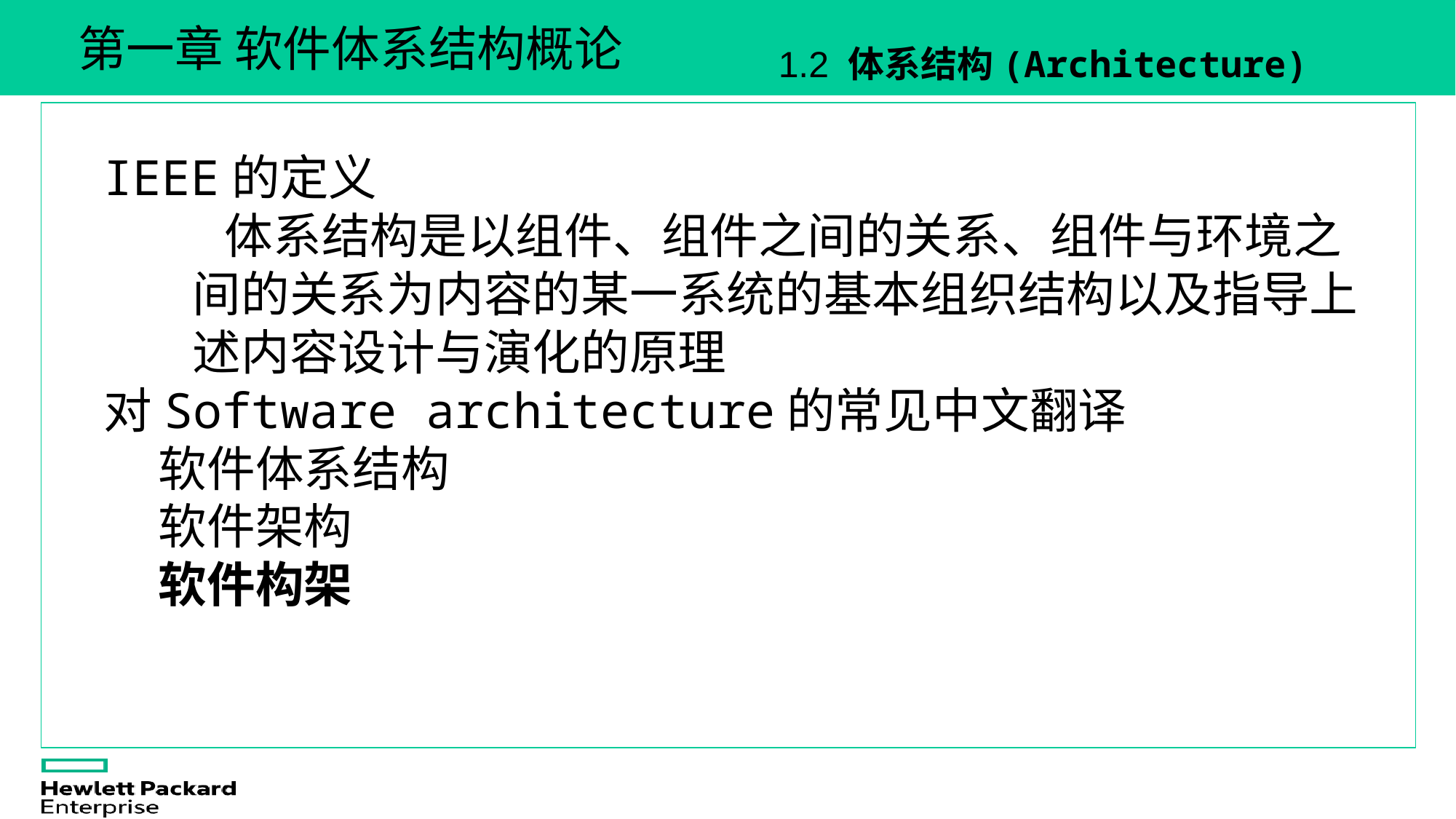

第一章 软件体系结构概论
1.2 体系结构(Architecture)

IEEE的定义
     体系结构是以组件、组件之间的关系、组件与环境之间的关系为内容的某一系统的基本组织结构以及指导上述内容设计与演化的原理
对Software architecture的常见中文翻译
软件体系结构
软件架构
软件构架